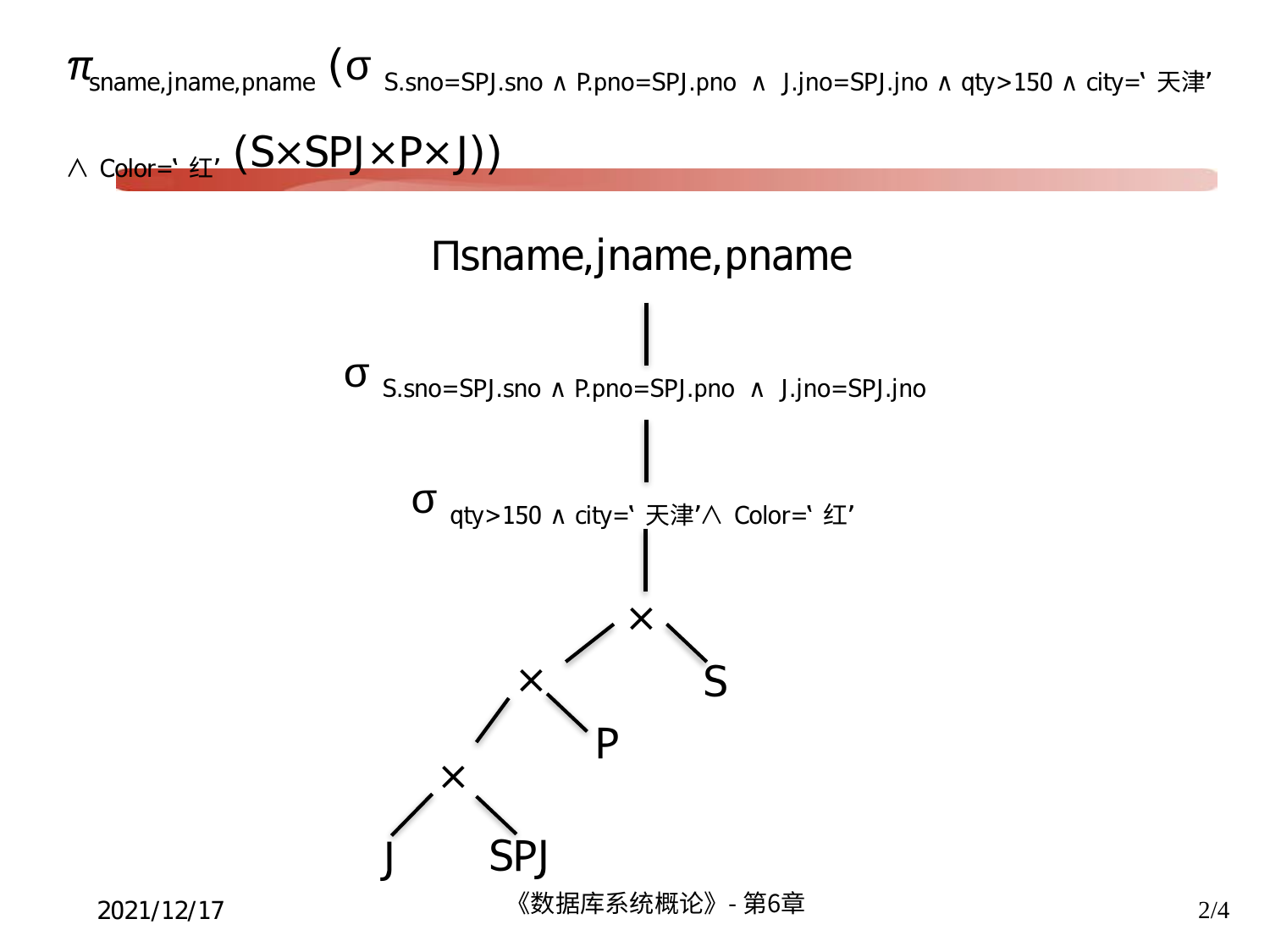

πsname,jname,pname (σ S.sno=SPJ.sno ∧ P.pno=SPJ.pno ∧ J.jno=SPJ.jno ∧ qty>150 ∧ city=‘天津’∧Color=‘红’ (S×SPJ×P×J))
 Πsname,jname,pname
σ S.sno=SPJ.sno ∧ P.pno=SPJ.pno ∧ J.jno=SPJ.jno
σ qty>150 ∧ city=‘天津’∧Color=‘红’
×
×
S
P
×
SPJ
J
《数据库系统概论》- 第6章
2/4
2021/12/17